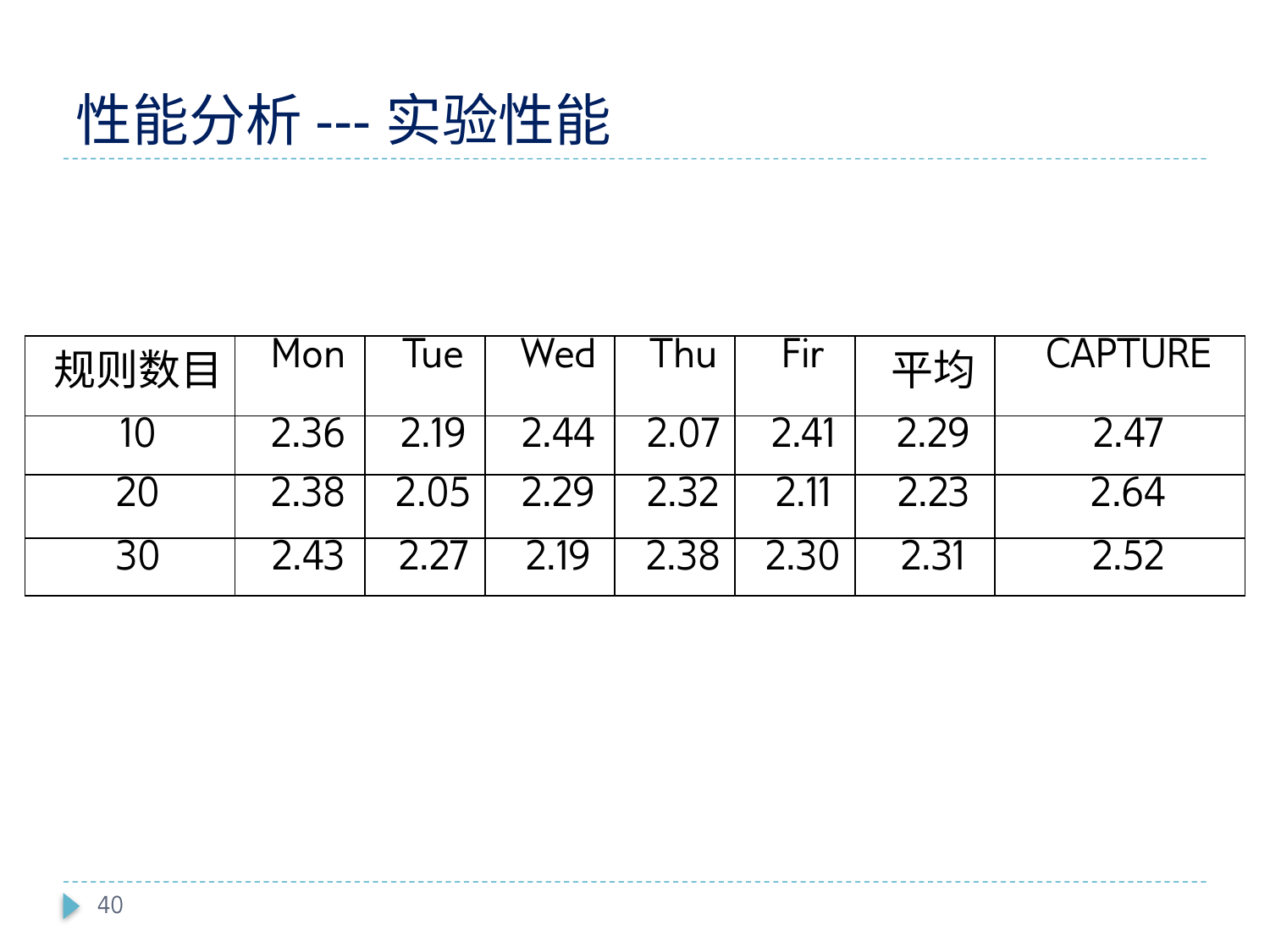

# 性能分析---实验性能
| 规则数目 | Mon | Tue | Wed | Thu | Fir | 平均 | CAPTURE |
| --- | --- | --- | --- | --- | --- | --- | --- |
| 10 | 2.36 | 2.19 | 2.44 | 2.07 | 2.41 | 2.29 | 2.47 |
| 20 | 2.38 | 2.05 | 2.29 | 2.32 | 2.11 | 2.23 | 2.64 |
| 30 | 2.43 | 2.27 | 2.19 | 2.38 | 2.30 | 2.31 | 2.52 |
40